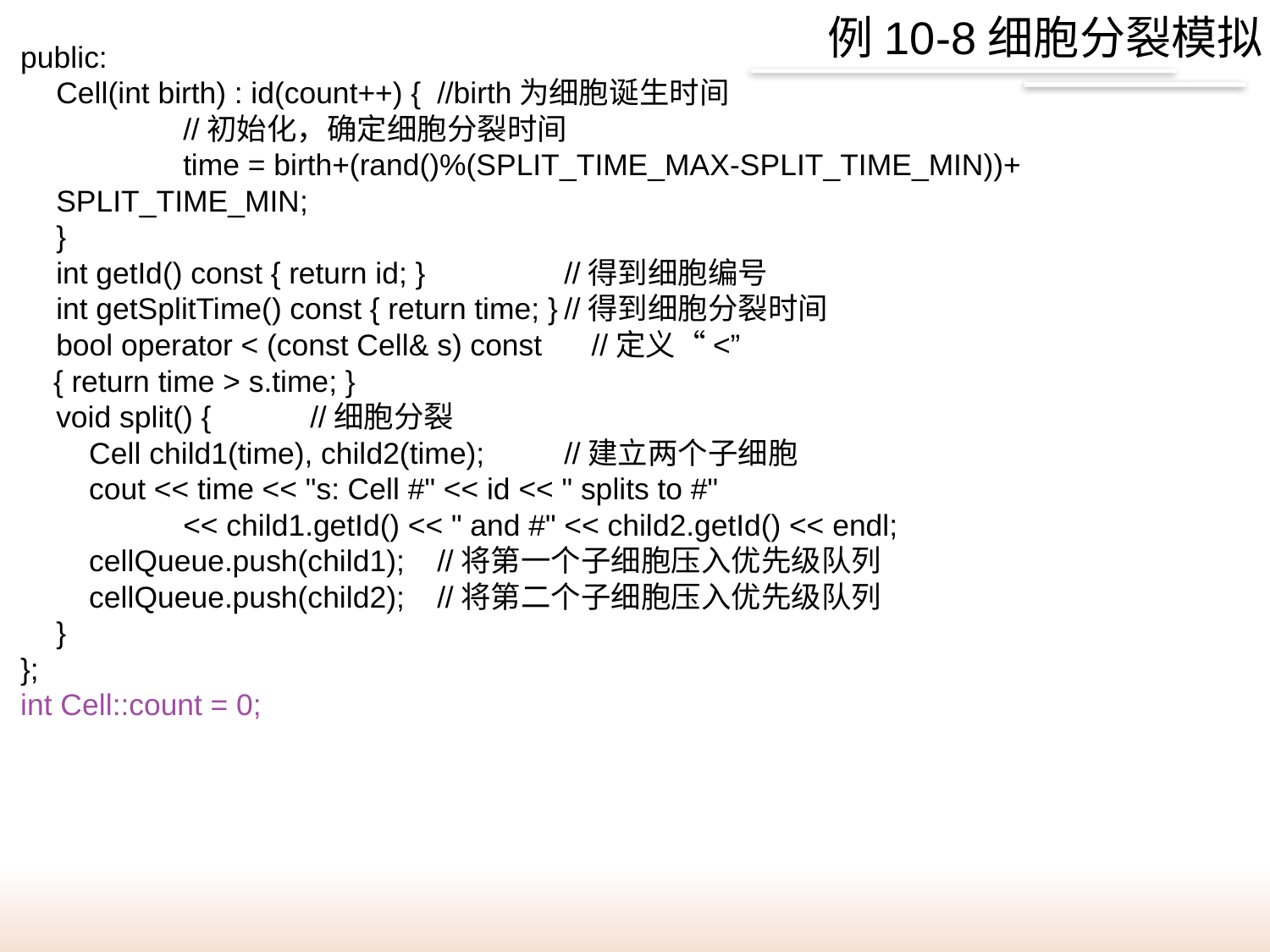

# 例10-8细胞分裂模拟
public:
	Cell(int birth) : id(count++) {	//birth为细胞诞生时间
		//初始化，确定细胞分裂时间
		time = birth+(rand()%(SPLIT_TIME_MAX-SPLIT_TIME_MIN))+ SPLIT_TIME_MIN;
	}
	int getId() const { return id; }		//得到细胞编号
	int getSplitTime() const { return time; }	//得到细胞分裂时间
	bool operator < (const Cell& s) const      //定义“<”
    { return time > s.time; }
	void split() {	//细胞分裂
	    Cell child1(time), child2(time);	//建立两个子细胞
	    cout << time << "s: Cell #" << id << " splits to #"
		<< child1.getId() << " and #" << child2.getId() << endl;
	    cellQueue.push(child1);	//将第一个子细胞压入优先级队列
	    cellQueue.push(child2);	//将第二个子细胞压入优先级队列
	}
};
int Cell::count = 0;